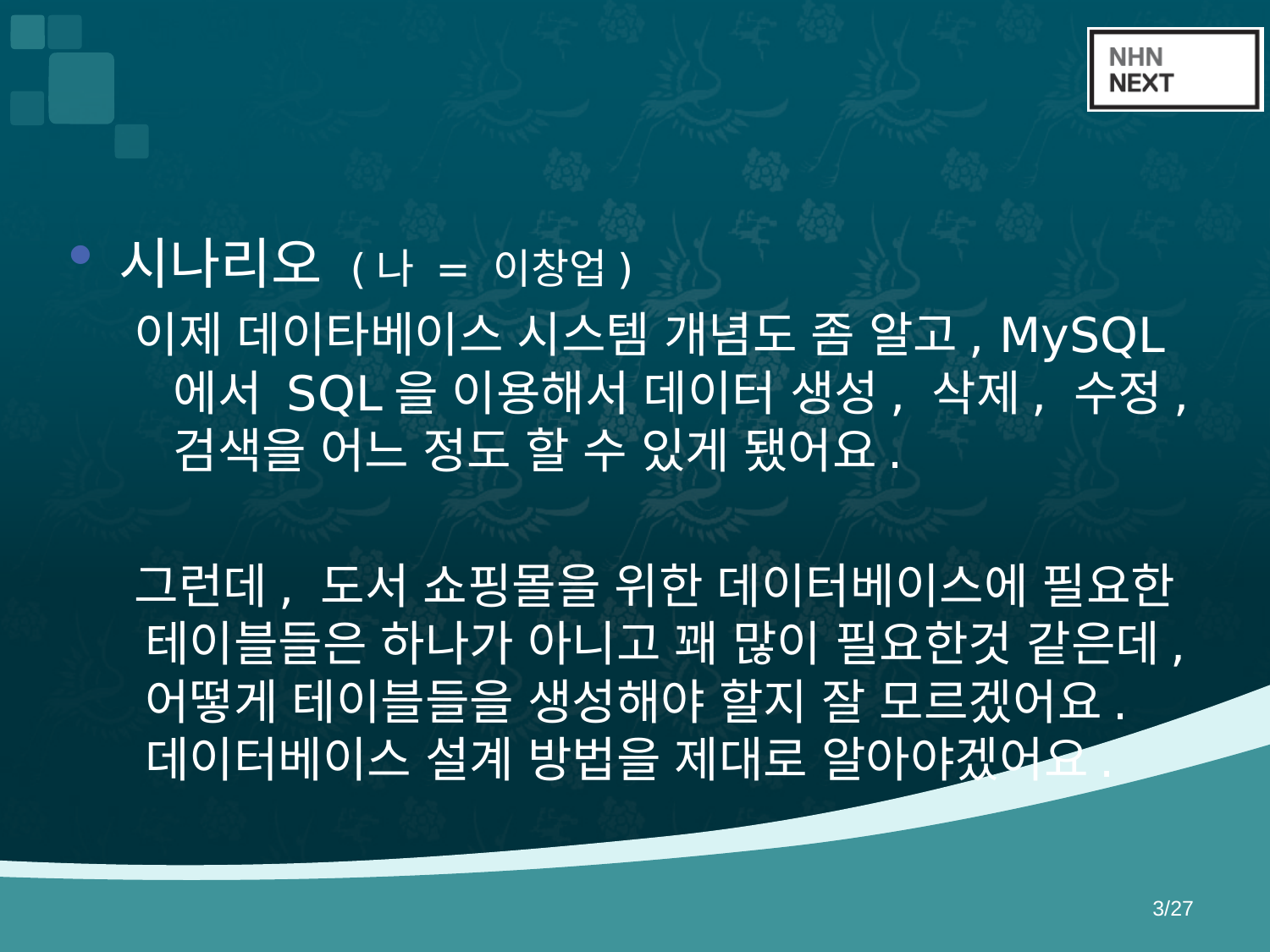

#
시나리오 (나 = 이창업)
이제 데이타베이스 시스템 개념도 좀 알고, MySQL에서 SQL을 이용해서 데이터 생성, 삭제, 수정, 검색을 어느 정도 할 수 있게 됐어요.

그런데, 도서 쇼핑몰을 위한 데이터베이스에 필요한 테이블들은 하나가 아니고 꽤 많이 필요한것 같은데, 어떻게 테이블들을 생성해야 할지 잘 모르겠어요. 데이터베이스 설계 방법을 제대로 알아야겠어요.
3/27